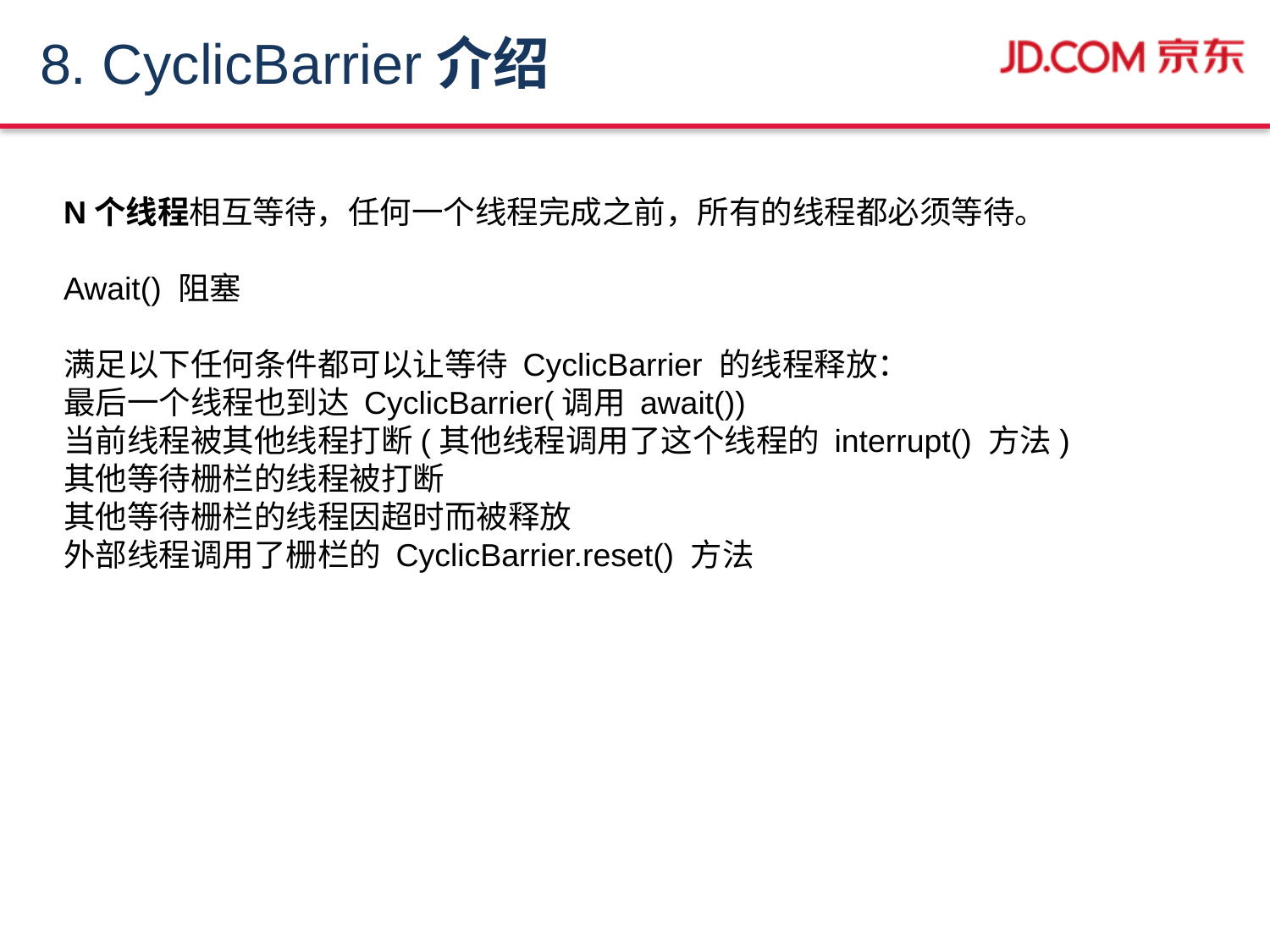

# 8. CyclicBarrier介绍
N个线程相互等待，任何一个线程完成之前，所有的线程都必须等待。

Await() 阻塞

满足以下任何条件都可以让等待 CyclicBarrier 的线程释放：
最后一个线程也到达 CyclicBarrier(调用 await())
当前线程被其他线程打断(其他线程调用了这个线程的 interrupt() 方法)
其他等待栅栏的线程被打断
其他等待栅栏的线程因超时而被释放
外部线程调用了栅栏的 CyclicBarrier.reset() 方法